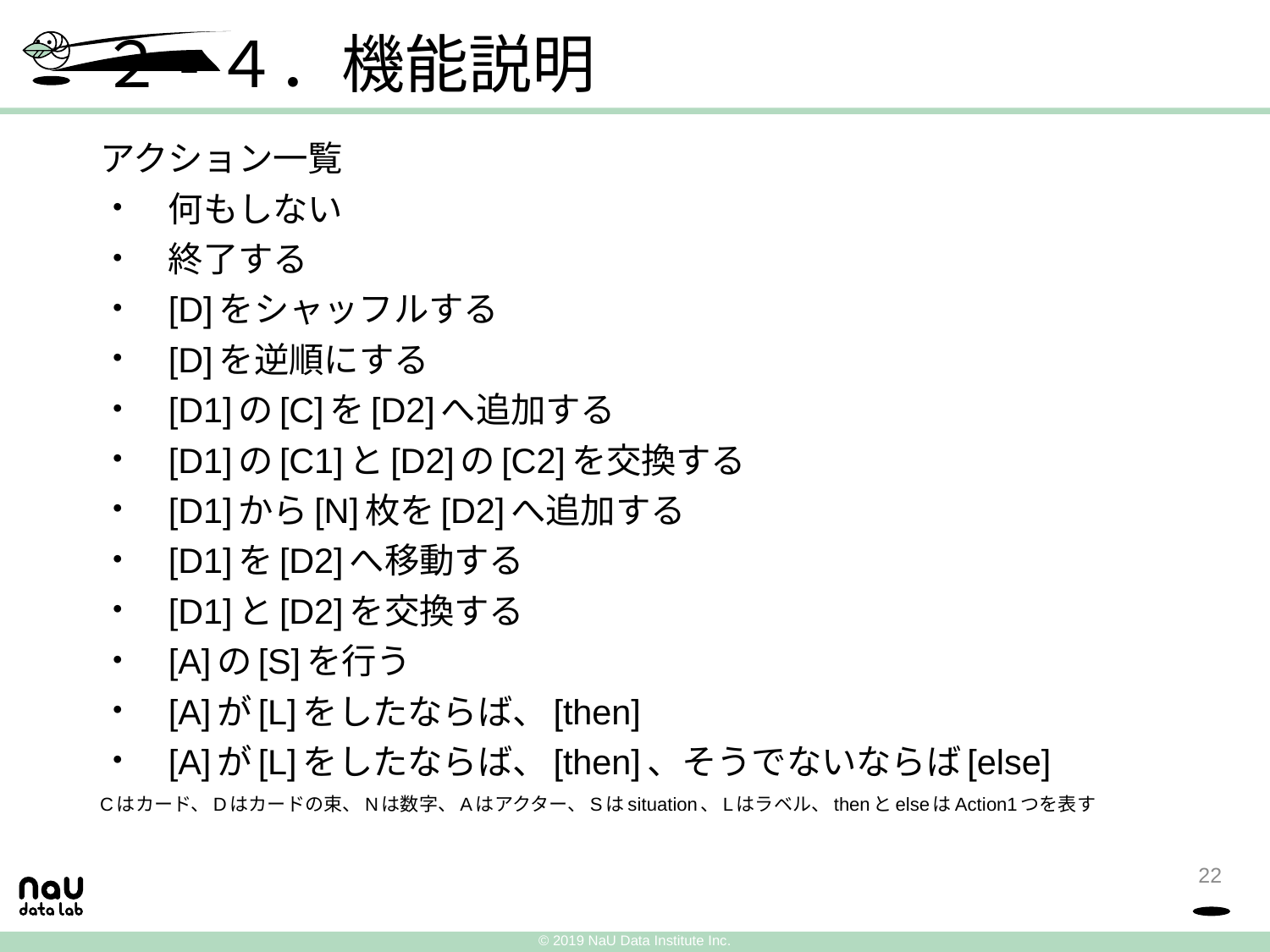

# ２-４．機能説明
アクション一覧
何もしない
終了する
[D]をシャッフルする
[D]を逆順にする
[D1]の[C]を[D2]へ追加する
[D1]の[C1]と[D2]の[C2]を交換する
[D1]から[N]枚を[D2]へ追加する
[D1]を[D2]へ移動する
[D1]と[D2]を交換する
[A]の[S]を行う
[A]が[L]をしたならば、[then]
[A]が[L]をしたならば、[then]、そうでないならば[else]
Cはカード、Dはカードの束、Nは数字、Aはアクター、Sはsituation、Lはラベル、thenとelseはAction1つを表す

22